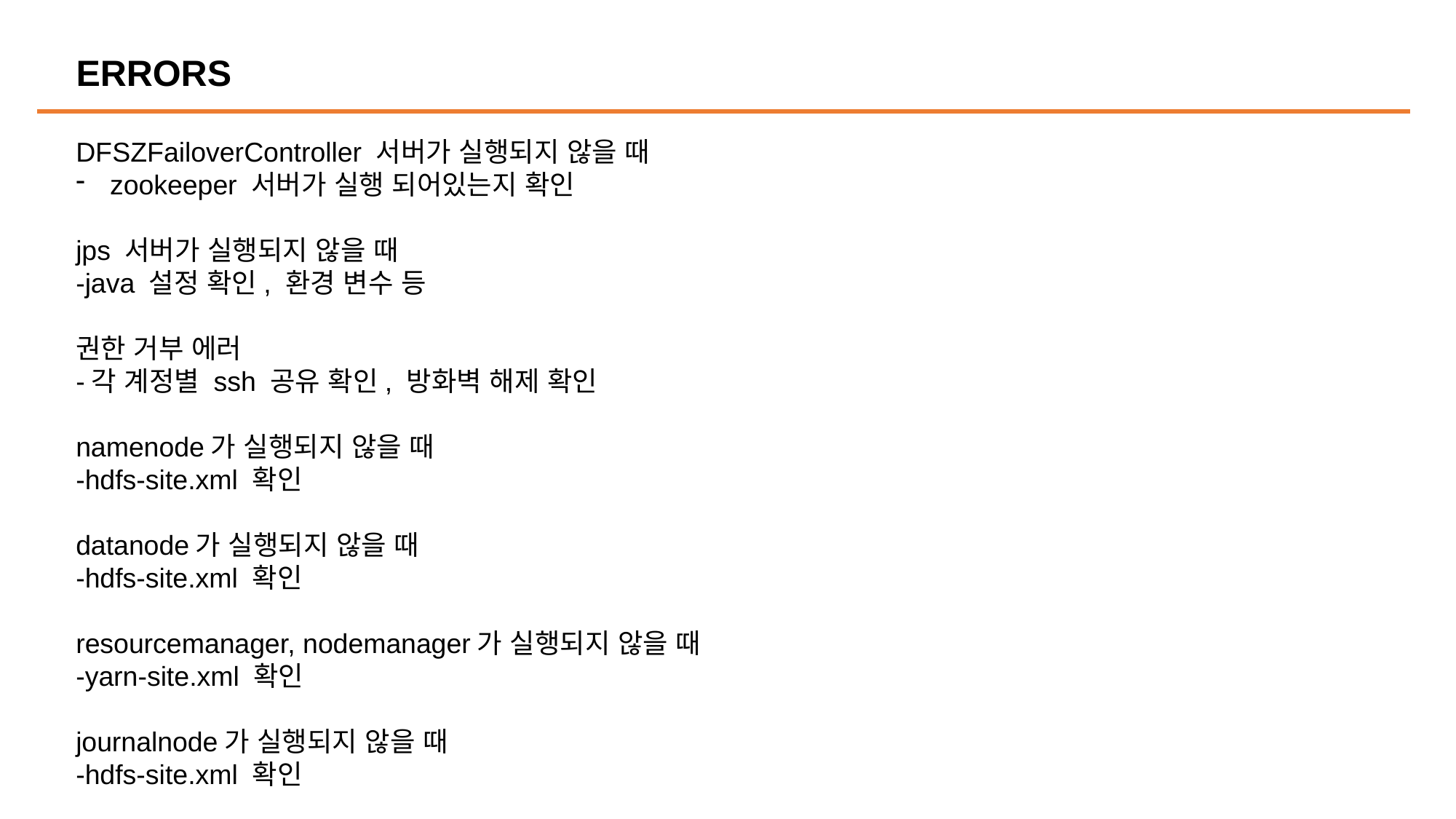

ERRORS
DFSZFailoverController 서버가 실행되지 않을 때
zookeeper 서버가 실행 되어있는지 확인

jps 서버가 실행되지 않을 때
-java 설정 확인, 환경 변수 등

권한 거부 에러
-각 계정별 ssh 공유 확인, 방화벽 해제 확인

namenode가 실행되지 않을 때
-hdfs-site.xml 확인

datanode가 실행되지 않을 때
-hdfs-site.xml 확인

resourcemanager, nodemanager가 실행되지 않을 때
-yarn-site.xml 확인

journalnode가 실행되지 않을 때
-hdfs-site.xml 확인